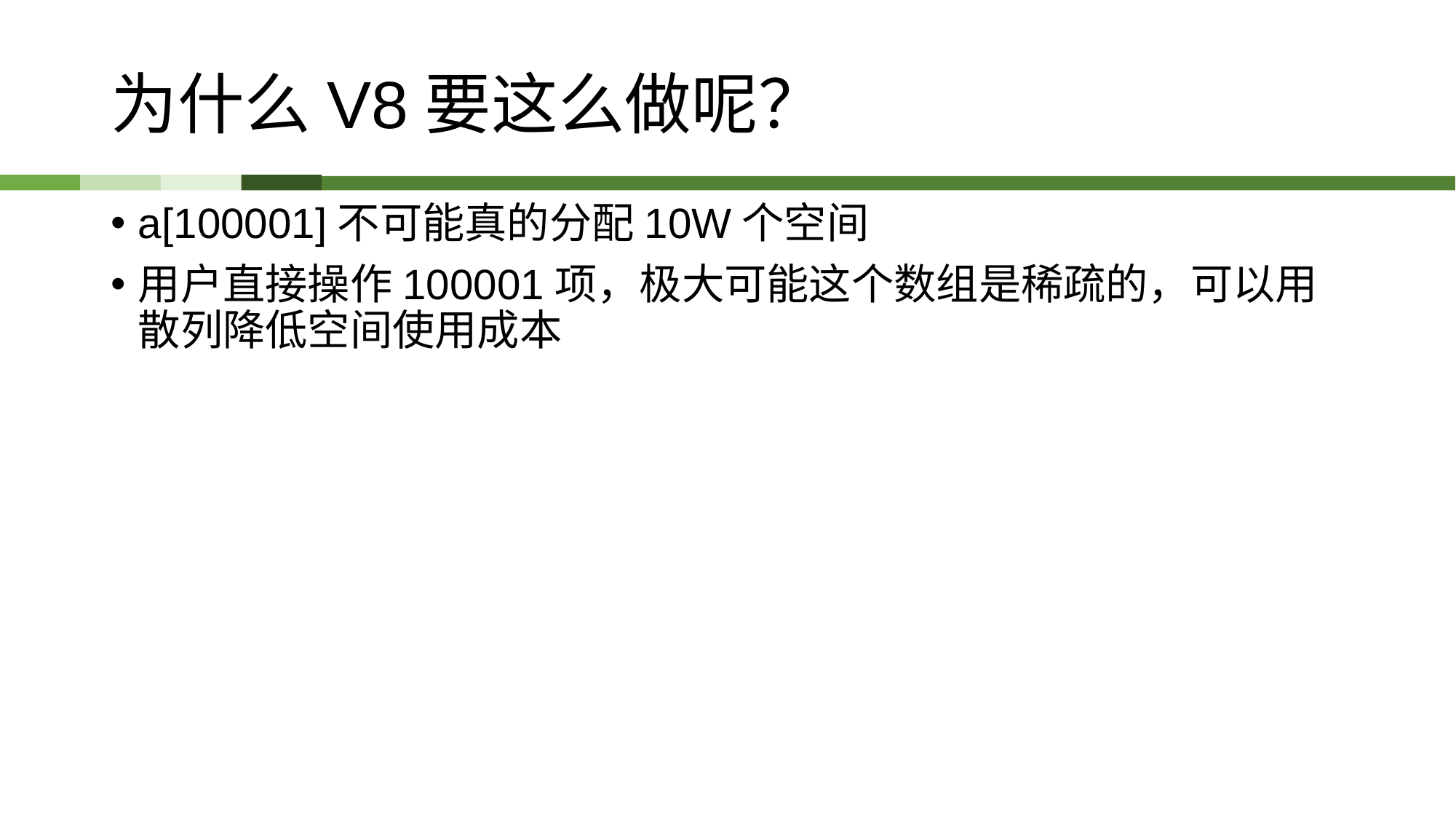

# 为什么V8要这么做呢？
a[100001]不可能真的分配10W个空间
用户直接操作100001项，极大可能这个数组是稀疏的，可以用散列降低空间使用成本